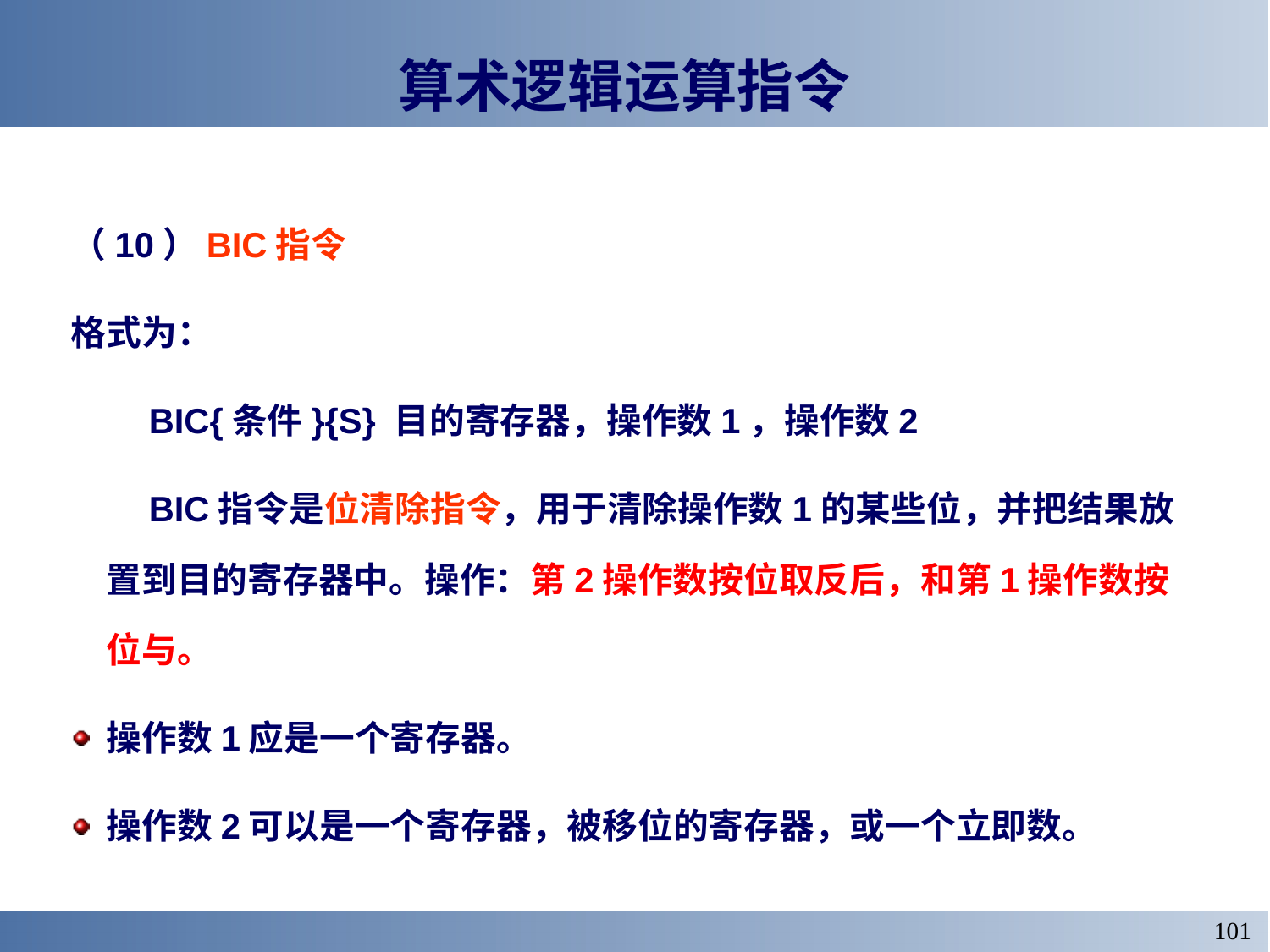

# 算术逻辑运算指令
（10）BIC指令
格式为：
        BIC{条件}{S} 目的寄存器，操作数1，操作数2
        BIC指令是位清除指令，用于清除操作数1的某些位，并把结果放置到目的寄存器中。操作：第2操作数按位取反后，和第1操作数按位与。
操作数1应是一个寄存器。
操作数2可以是一个寄存器，被移位的寄存器，或一个立即数。